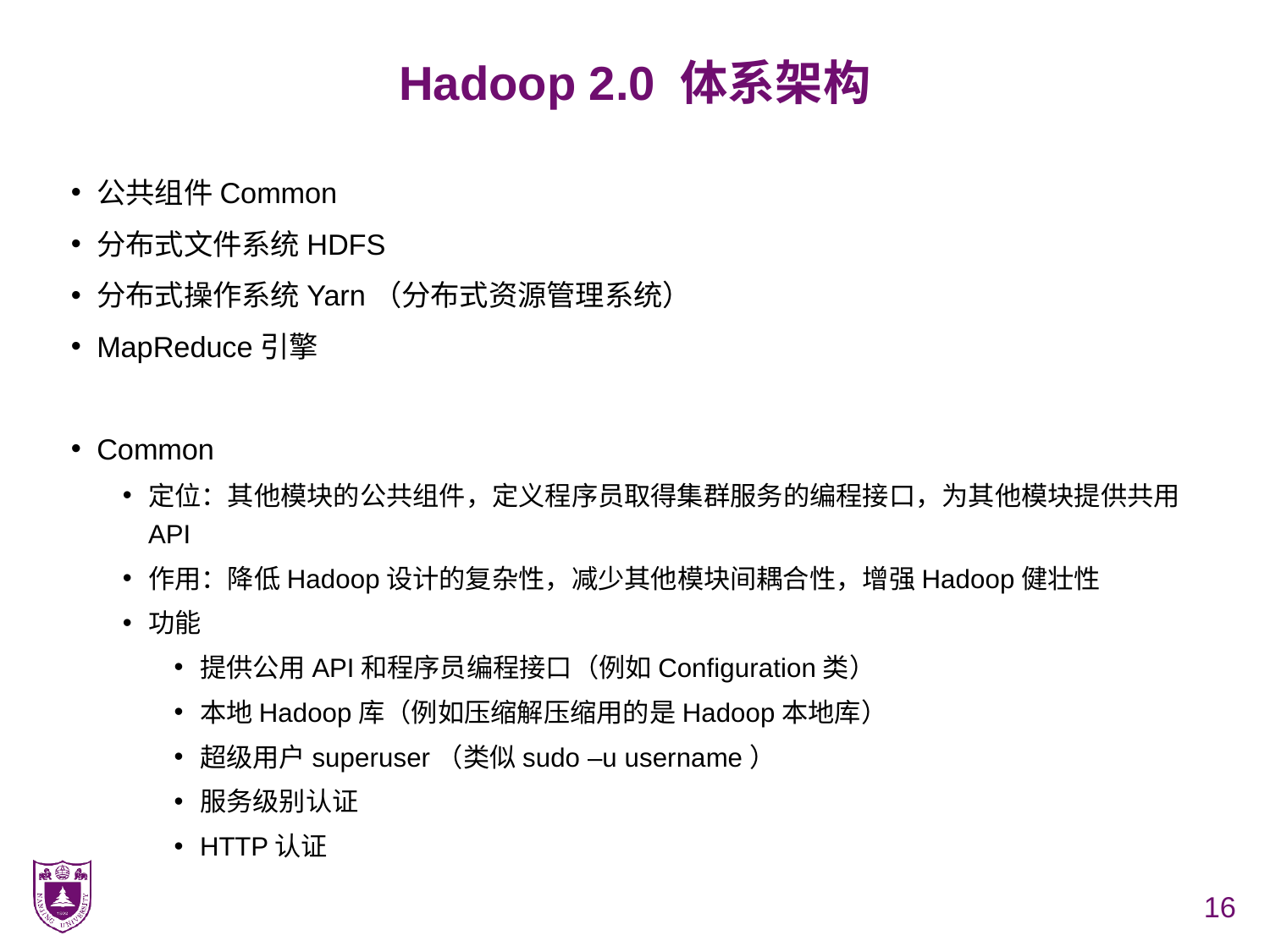

# Hadoop 2.0 体系架构
公共组件Common
分布式文件系统HDFS
分布式操作系统Yarn（分布式资源管理系统）
MapReduce引擎

Common
定位：其他模块的公共组件，定义程序员取得集群服务的编程接口，为其他模块提供共用API
作用：降低Hadoop设计的复杂性，减少其他模块间耦合性，增强Hadoop健壮性
功能
提供公用API和程序员编程接口（例如Configuration类）
本地Hadoop库（例如压缩解压缩用的是Hadoop本地库）
超级用户superuser（类似sudo –u username）
服务级别认证
HTTP认证

16